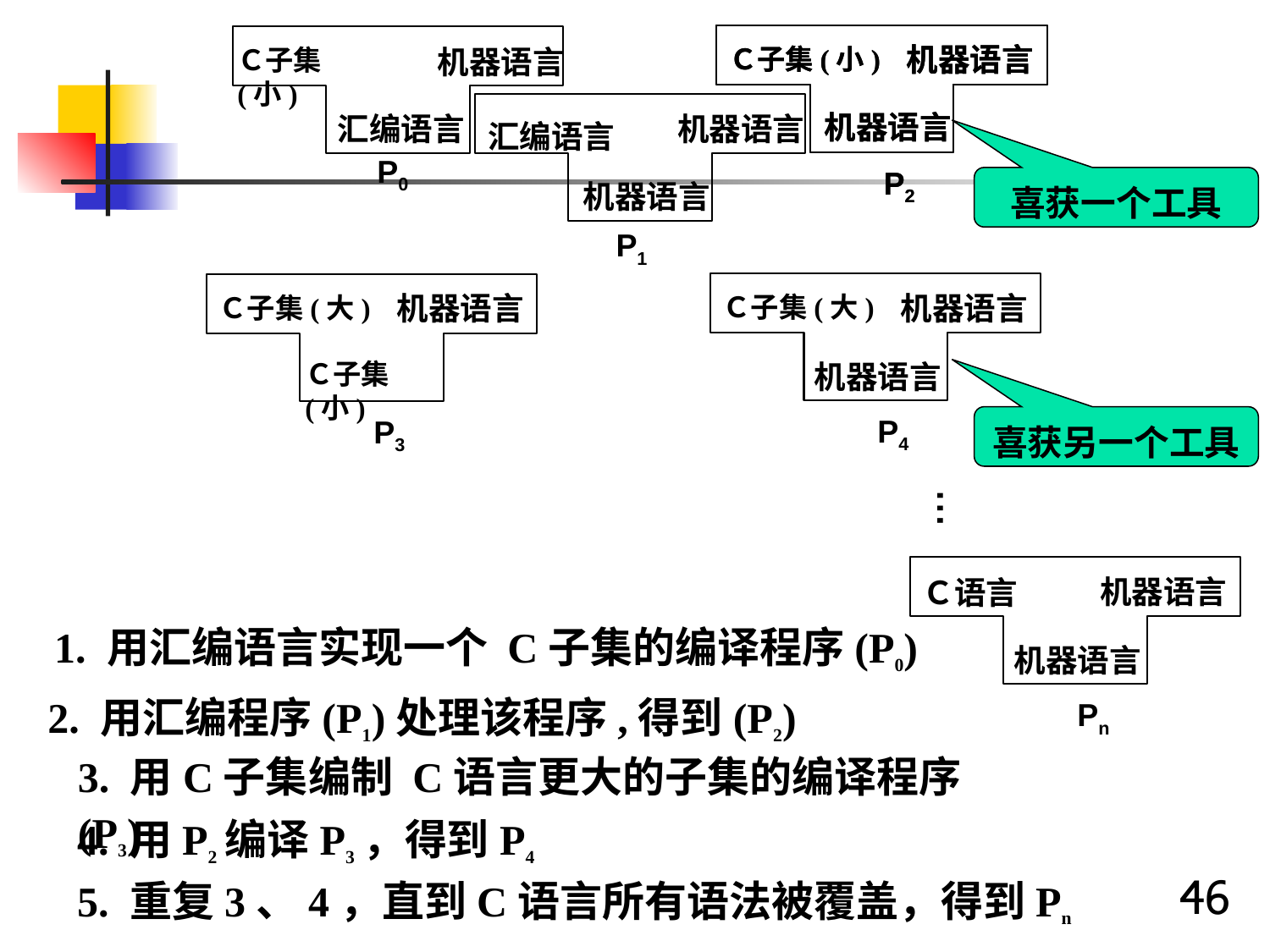

机器语言
Ｃ子集(小)
机器语言
P2

机器语言
Ｃ子集(小)
机器语言
P2

Ｃ子集(小)
机器语言
汇编语言
P0

机器语言
汇编语言
机器语言
P1
喜获一个工具

机器语言
Ｃ子集(大)
机器语言
P4

机器语言
Ｃ子集(大)
Ｃ子集(小)
P3
喜获另一个工具
…

机器语言
Ｃ语言
机器语言
Pn
1. 用汇编语言实现一个 C子集的编译程序(P0)
2. 用汇编程序(P1)处理该程序,得到(P2)
3. 用C子集编制 C语言更大的子集的编译程序(P3)
4. 用P2编译P3，得到P4
5. 重复3、4，直到C语言所有语法被覆盖，得到Pn
46